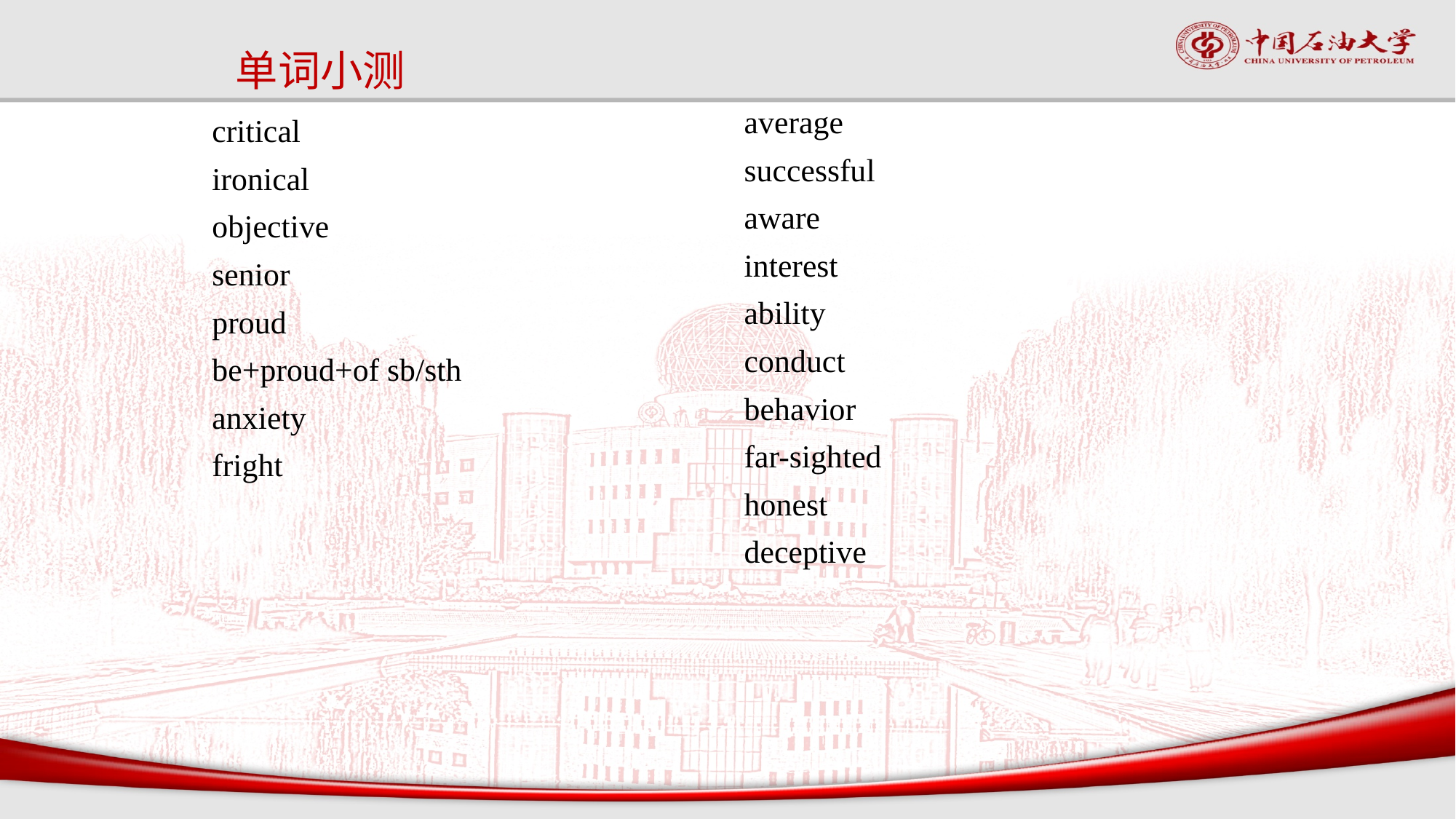

# 单词小测
average
successful
aware
interest
ability
conduct
behavior
far-sighted
honest
deceptive
critical
ironical
objective
senior
proud
be+proud+of sb/sth
anxiety
fright